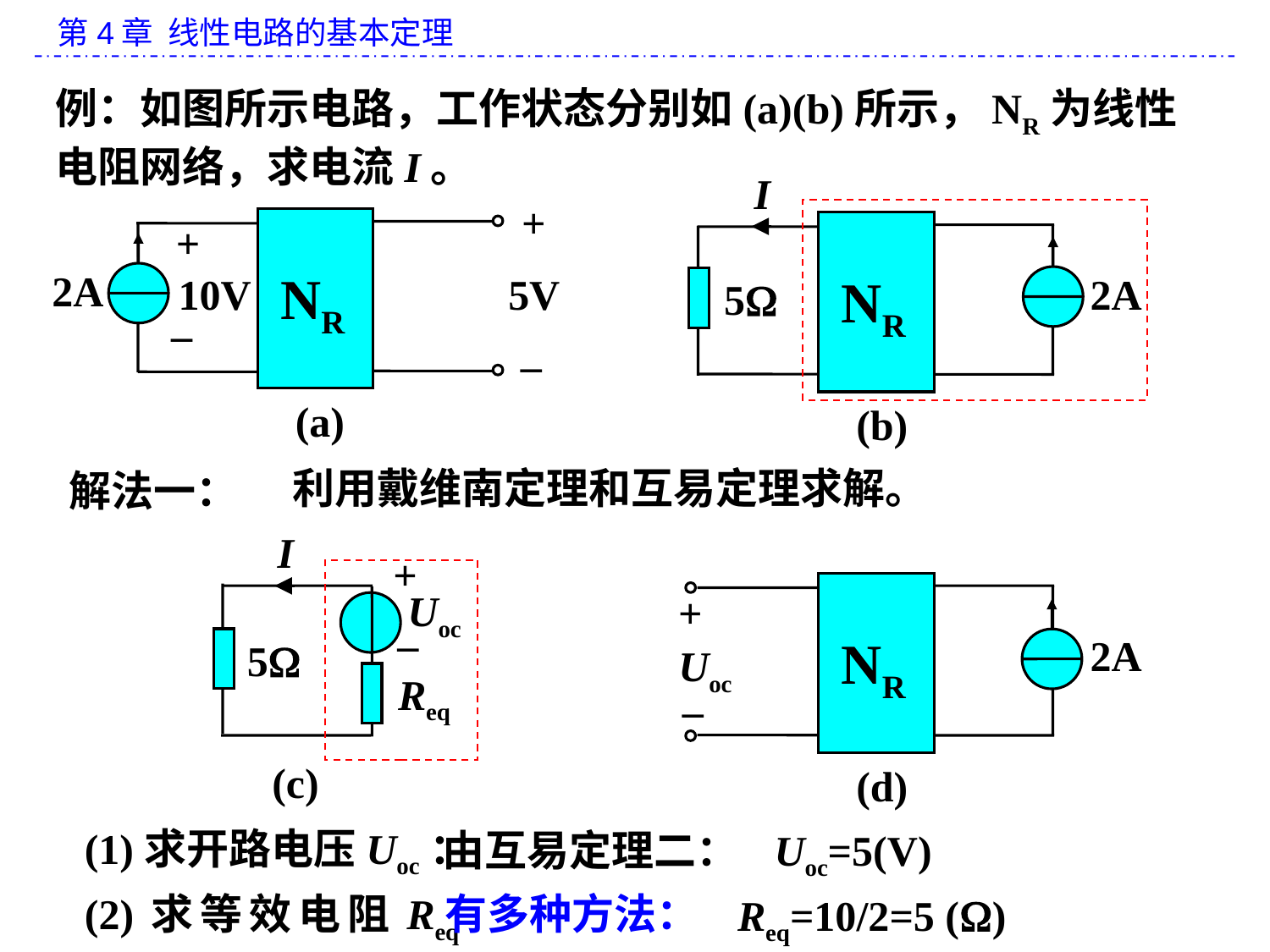

例：如图所示电路，工作状态分别如(a)(b)所示，NR为线性电阻网络，求电流I。
I

NR

2A
5Ω

(b)
+

NR
+

2A
10V
5V
_
_

(a)

利用戴维南定理和互易定理求解。
解法一：
I
+
Uoc

_
5Ω

Req

(c)

NR
+

2A
Uoc
_

(d)
(1)求开路电压Uoc：
Uoc=5(V)
由互易定理二：
(2)求等效电阻Req ：
有多种方法：
Req=10/2=5 (Ω)